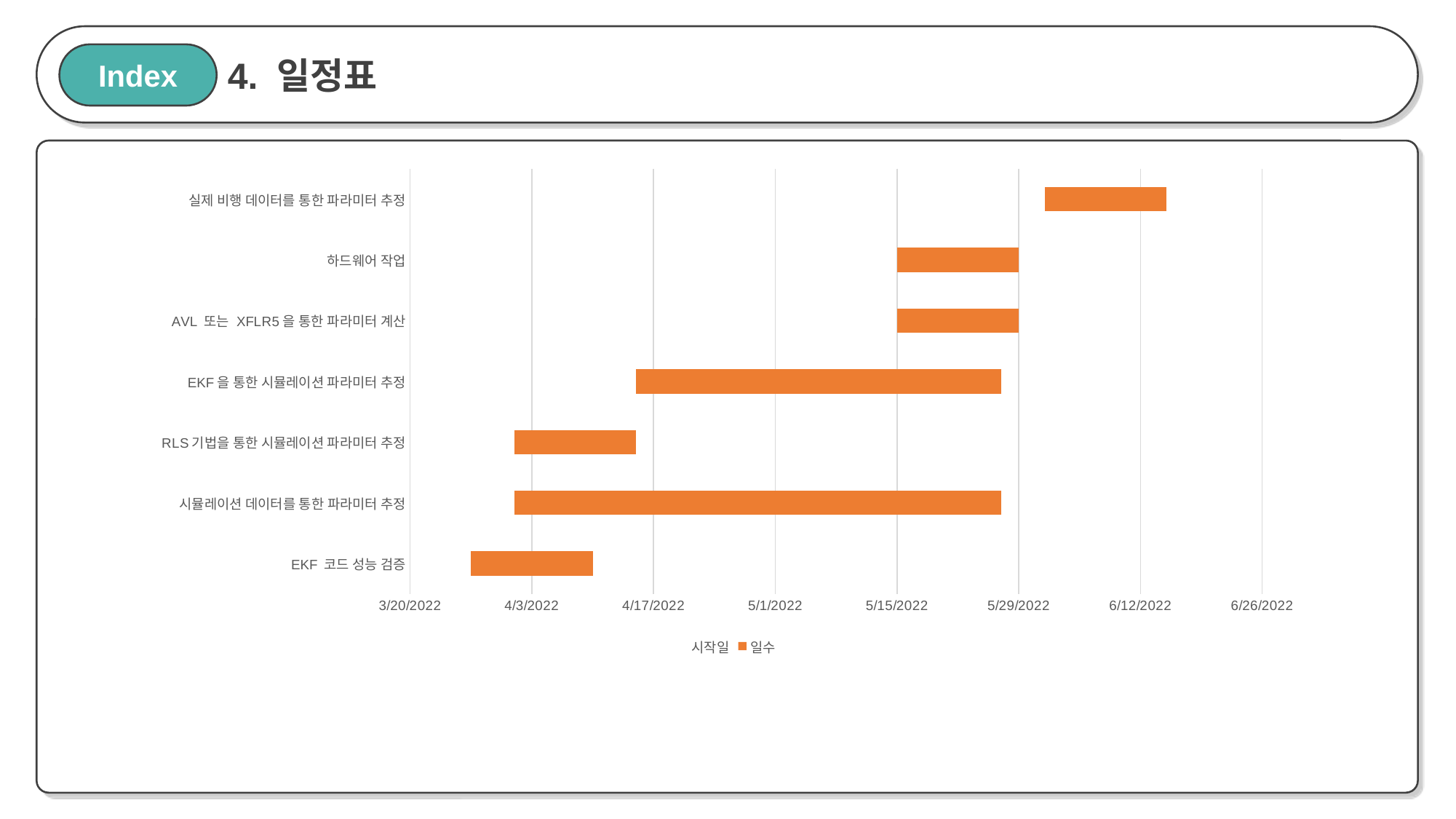

4. 일정표
Index
센서 데이터 읽기

### Chart

| Category | 시작일 | 일수 |
|---|---|---|
| EKF 코드 성능 검증 | 44647.0 | 14.0 |
| 시뮬레이션 데이터를 통한 파라미터 추정 | 44652.0 | 56.0 |
| RLS기법을 통한 시뮬레이션 파라미터 추정 | 44652.0 | 14.0 |
| EKF을 통한 시뮬레이션 파라미터 추정 | 44666.0 | 42.0 |
| AVL 또는 XFLR5을 통한 파라미터 계산 | 44696.0 | 14.0 |
| 하드웨어 작업 | 44696.0 | 14.0 |
| 실제 비행 데이터를 통한 파라미터 추정 | 44713.0 | 14.0 |